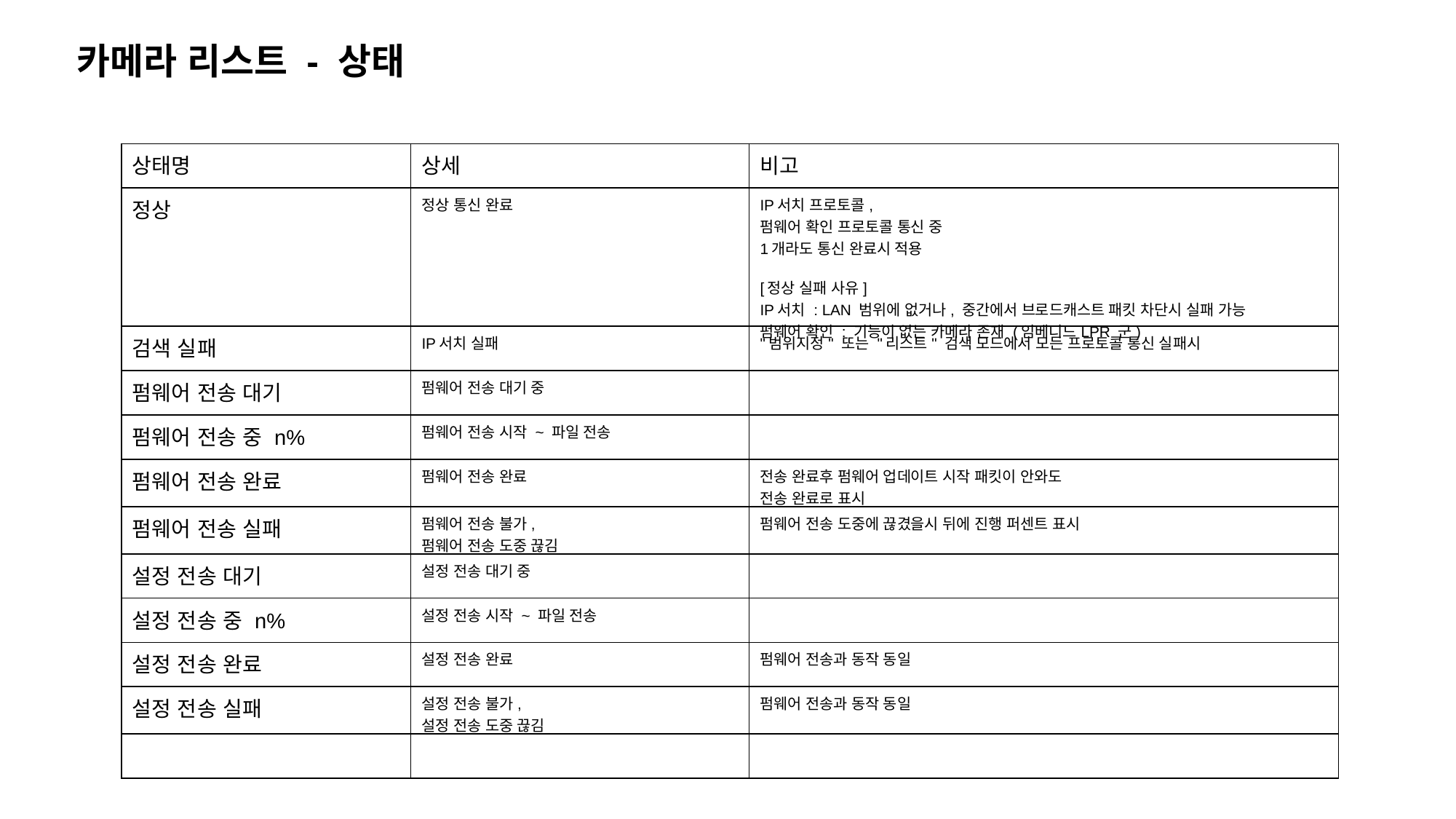

카메라 리스트 - 상태
| 상태명 | 상세 | 비고 |
| --- | --- | --- |
| 정상 | 정상 통신 완료 | IP서치 프로토콜, 펌웨어 확인 프로토콜 통신 중 1개라도 통신 완료시 적용 [정상 실패 사유] IP서치 : LAN 범위에 없거나, 중간에서 브로드캐스트 패킷 차단시 실패 가능 펌웨어 확인 : 기능이 없는 카메라 존재 (임베디드LPR 군) |
| 검색 실패 | IP서치 실패 | "범위지정" 또는 "리스트" 검색 모드에서 모든 프로토콜 통신 실패시 |
| 펌웨어 전송 대기 | 펌웨어 전송 대기 중 |  |
| 펌웨어 전송 중 n% | 펌웨어 전송 시작 ~ 파일 전송 |  |
| 펌웨어 전송 완료 | 펌웨어 전송 완료 | 전송 완료후 펌웨어 업데이트 시작 패킷이 안와도 전송 완료로 표시 |
| 펌웨어 전송 실패 | 펌웨어 전송 불가, 펌웨어 전송 도중 끊김 | 펌웨어 전송 도중에 끊겼을시 뒤에 진행 퍼센트 표시 |
| 설정 전송 대기 | 설정 전송 대기 중 |  |
| 설정 전송 중 n% | 설정 전송 시작 ~ 파일 전송 |  |
| 설정 전송 완료 | 설정 전송 완료 | 펌웨어 전송과 동작 동일 |
| 설정 전송 실패 | 설정 전송 불가, 설정 전송 도중 끊김 | 펌웨어 전송과 동작 동일 |
|  |  |  |